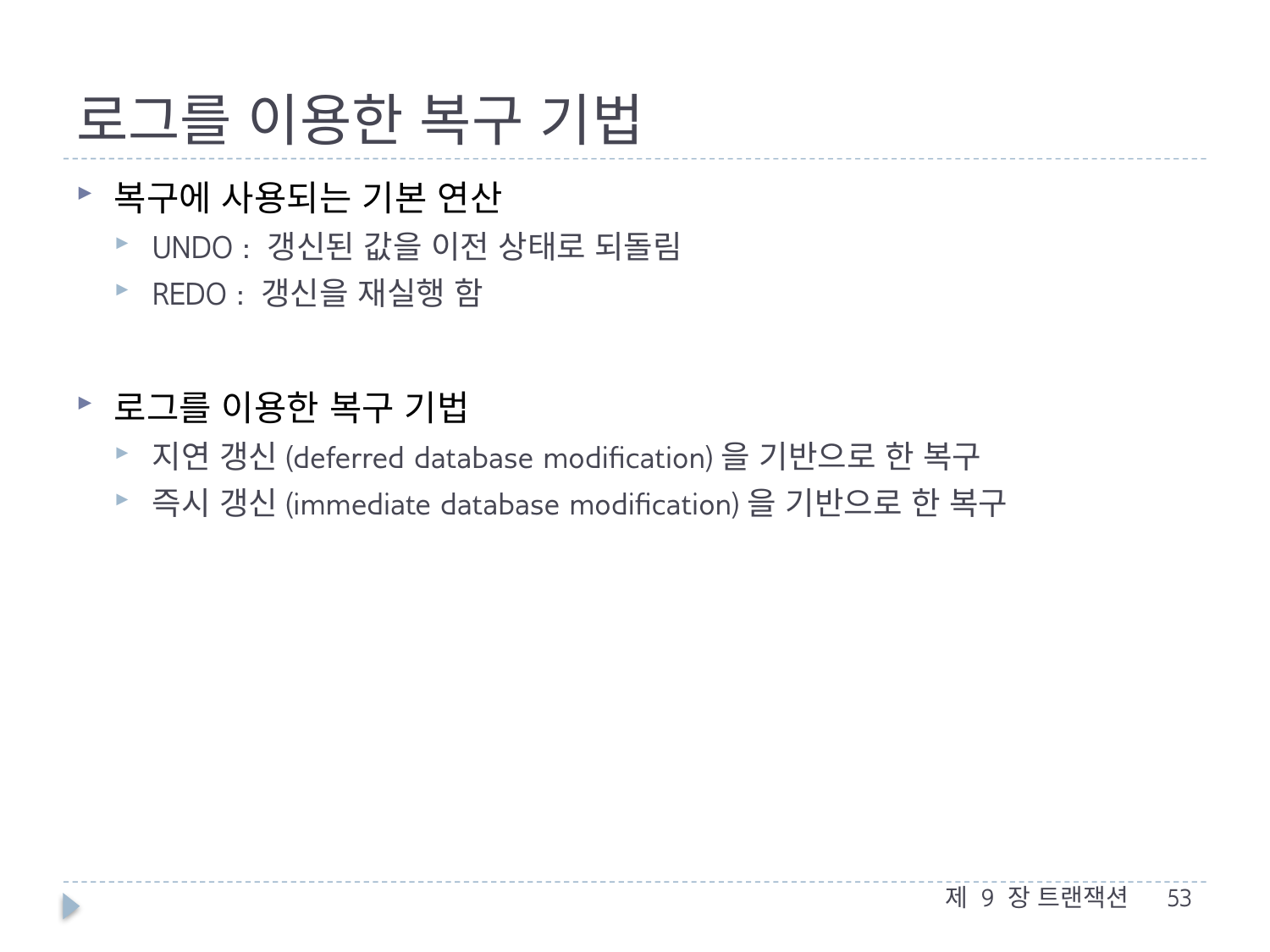

# 로그를 이용한 복구 기법
복구에 사용되는 기본 연산
UNDO : 갱신된 값을 이전 상태로 되돌림
REDO : 갱신을 재실행 함

로그를 이용한 복구 기법
지연 갱신(deferred database modification)을 기반으로 한 복구
즉시 갱신(immediate database modification)을 기반으로 한 복구
제 9 장 트랜잭션
53